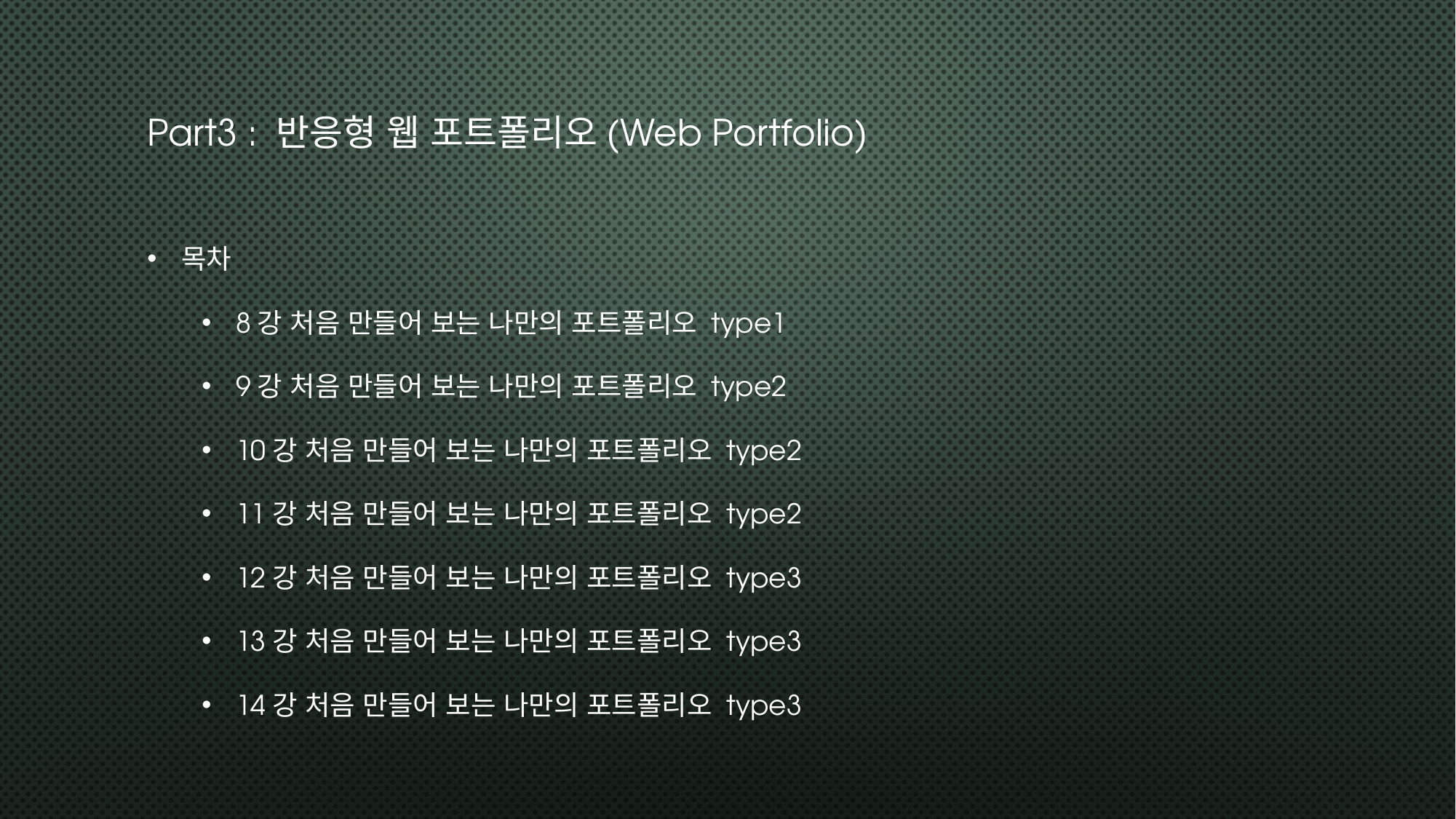

# Part3 : 반응형 웹 포트폴리오(Web Portfolio)
목차
8강 처음 만들어 보는 나만의 포트폴리오 type1
9강 처음 만들어 보는 나만의 포트폴리오 type2
10강 처음 만들어 보는 나만의 포트폴리오 type2
11강 처음 만들어 보는 나만의 포트폴리오 type2
12강 처음 만들어 보는 나만의 포트폴리오 type3
13강 처음 만들어 보는 나만의 포트폴리오 type3
14강 처음 만들어 보는 나만의 포트폴리오 type3